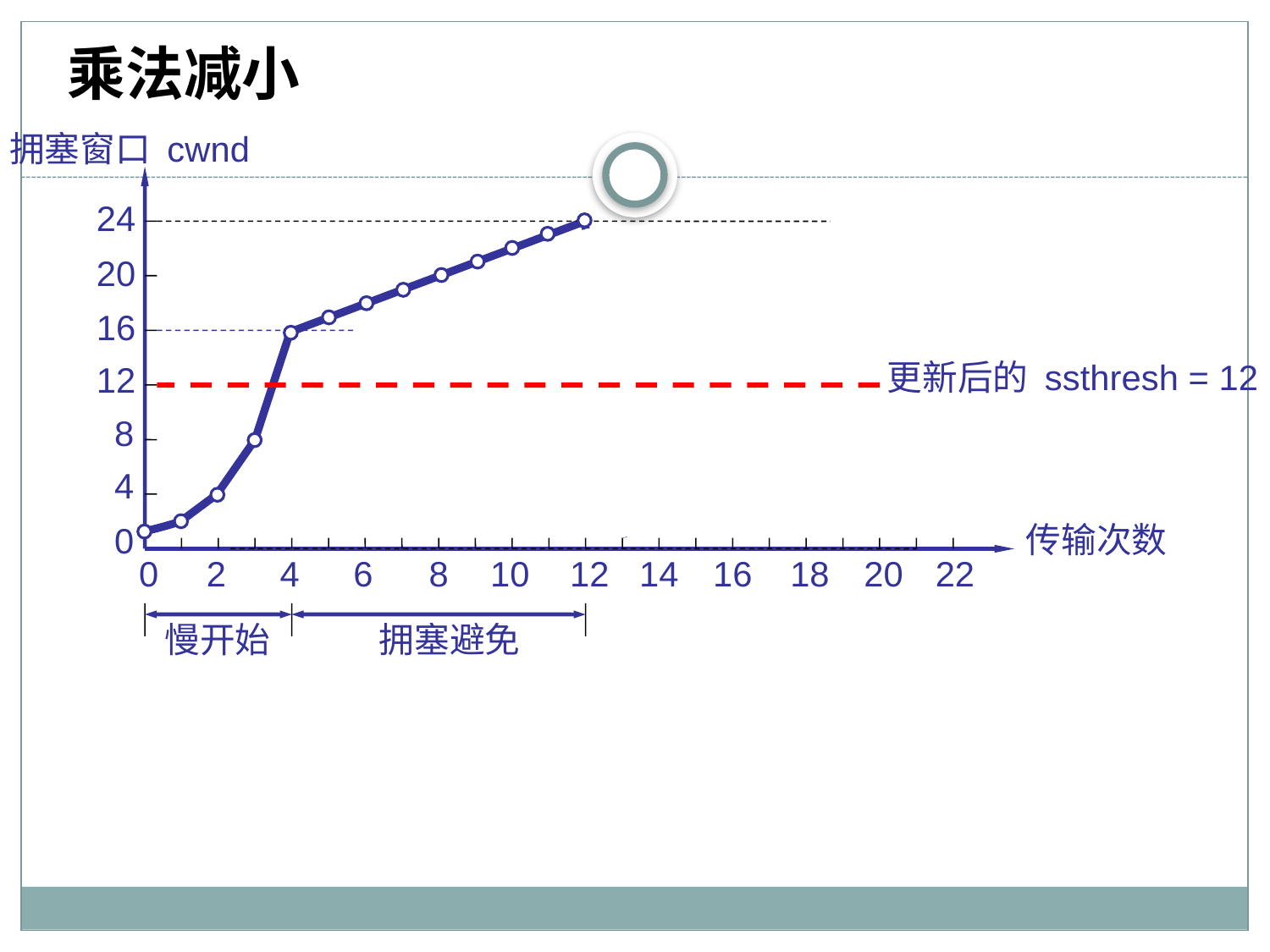

乘法减小
拥塞窗口 cwnd

24

20

16

更新后的 ssthresh = 12
12

8

4

传输次数
0

0
2
4
6
8
10
12
14
16
18
20
22

慢开始
拥塞避免